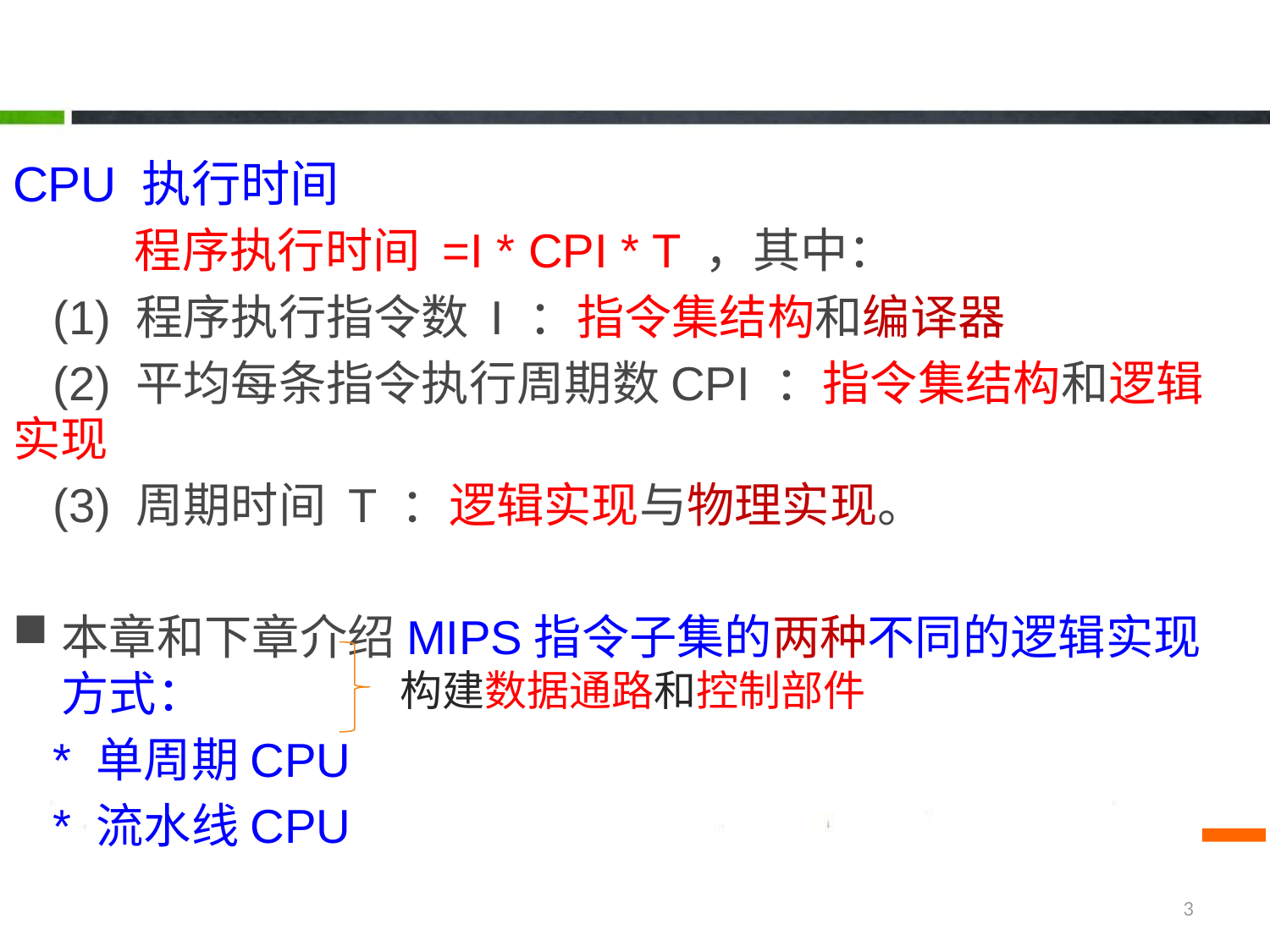

CPU 执行时间
          程序执行时间 =I * CPI * T ，其中：
   (1) 程序执行指令数 I ：指令集结构和编译器
   (2) 平均每条指令执行周期数CPI ：指令集结构和逻辑实现
   (3) 周期时间 T ：逻辑实现与物理实现。

本章和下章介绍MIPS指令子集的两种不同的逻辑实现方式：
   * 单周期CPU
   * 流水线CPU

构建数据通路和控制部件
3